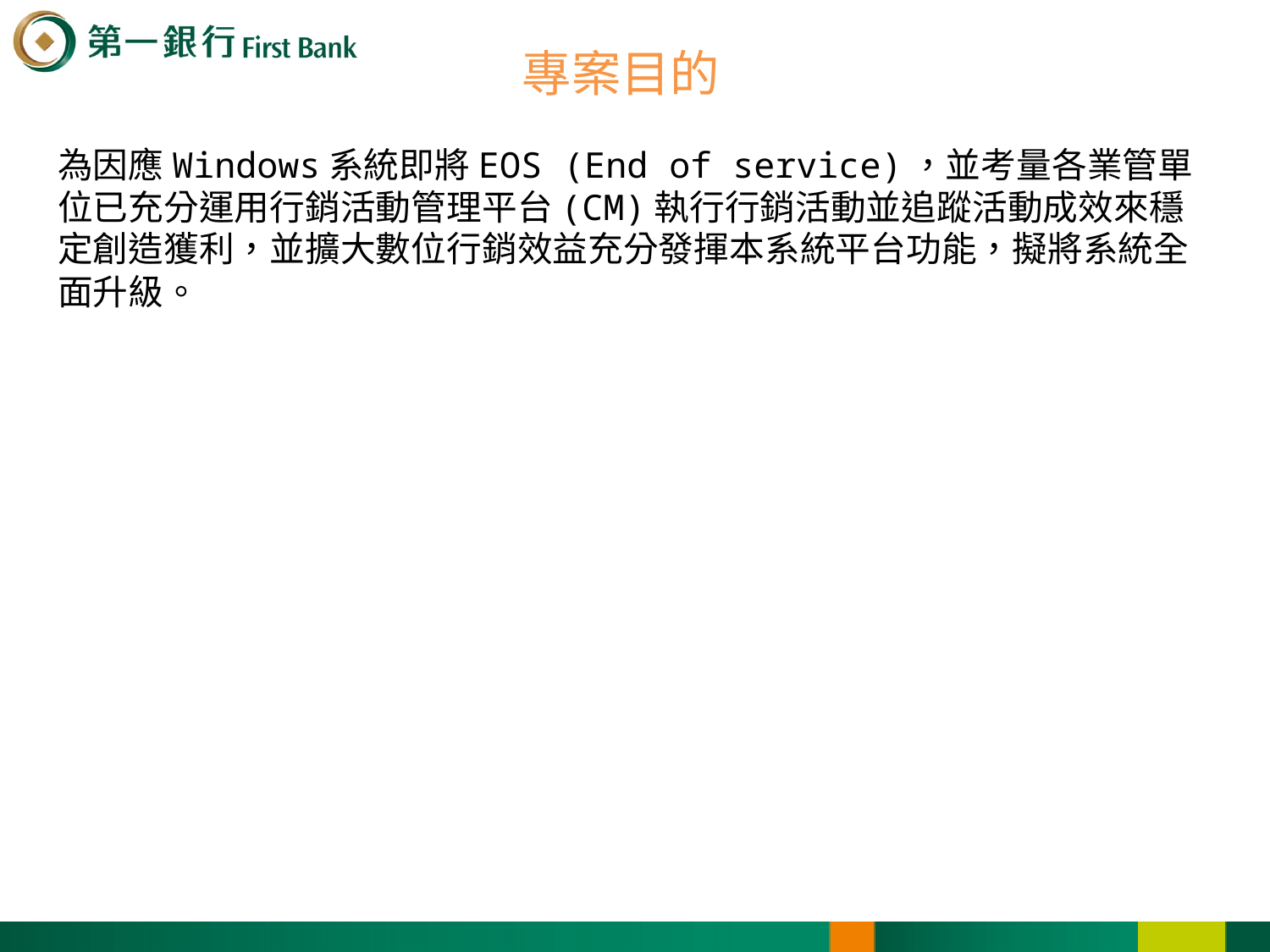

專案目的
為因應Windows系統即將EOS (End of service)，並考量各業管單位已充分運用行銷活動管理平台(CM)執行行銷活動並追蹤活動成效來穩定創造獲利，並擴大數位行銷效益充分發揮本系統平台功能，擬將系統全面升級。